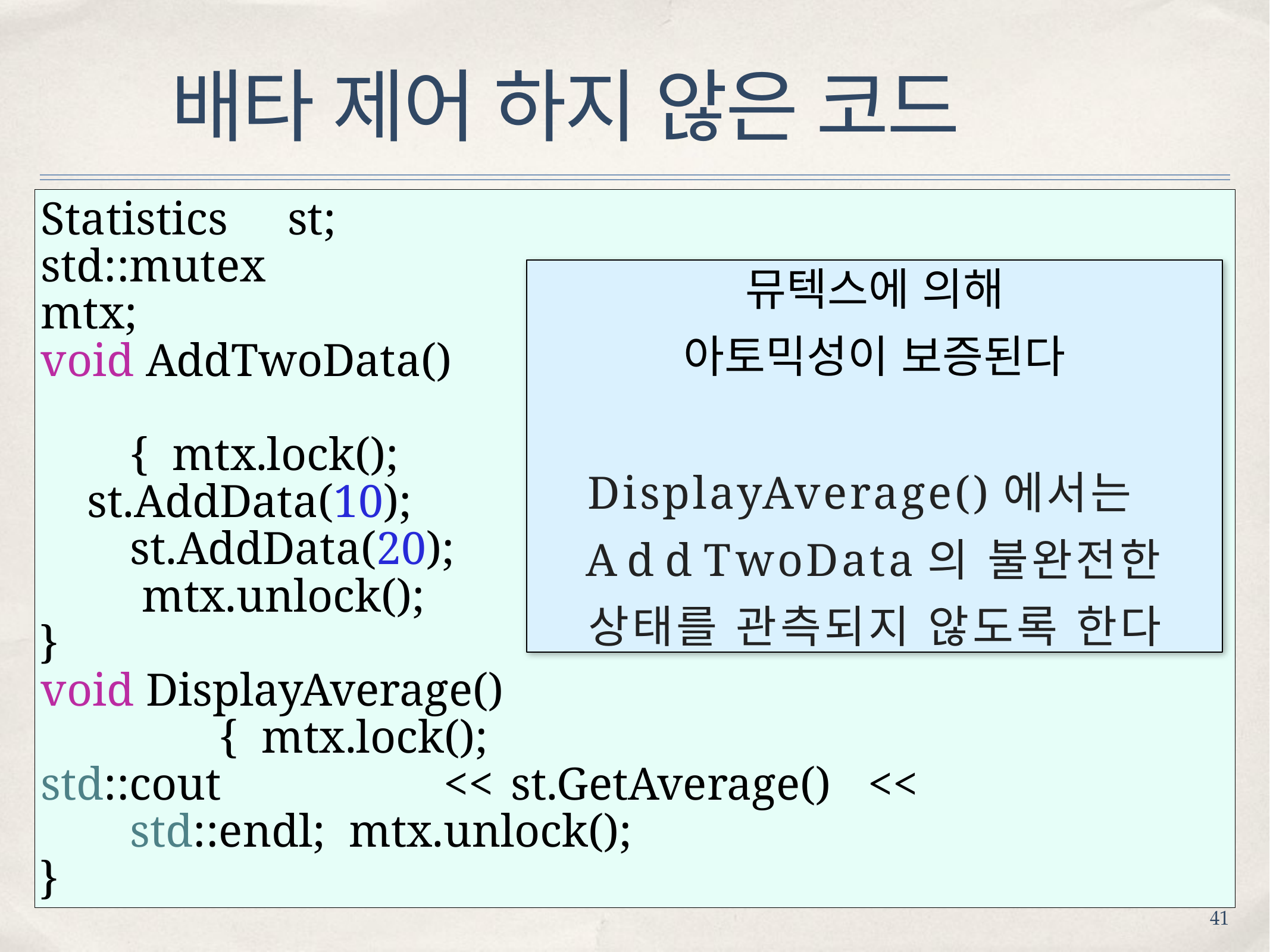

# 배타 제어 하지 않은 코드

Statistics	st;  std::mutex	mtx;

뮤텍스에 의해
아토믹성이 보증된다

DisplayAverage()에서는
AddTwoData의 불완전한 상태를 관측되지 않도록 한다
void AddTwoData()	{  mtx.lock();
    st.AddData(10);  st.AddData(20);  mtx.unlock();
}
void DisplayAverage()	{  mtx.lock();
std::cout	<<	st.GetAverage()	<<	std::endl;  mtx.unlock();
}
41